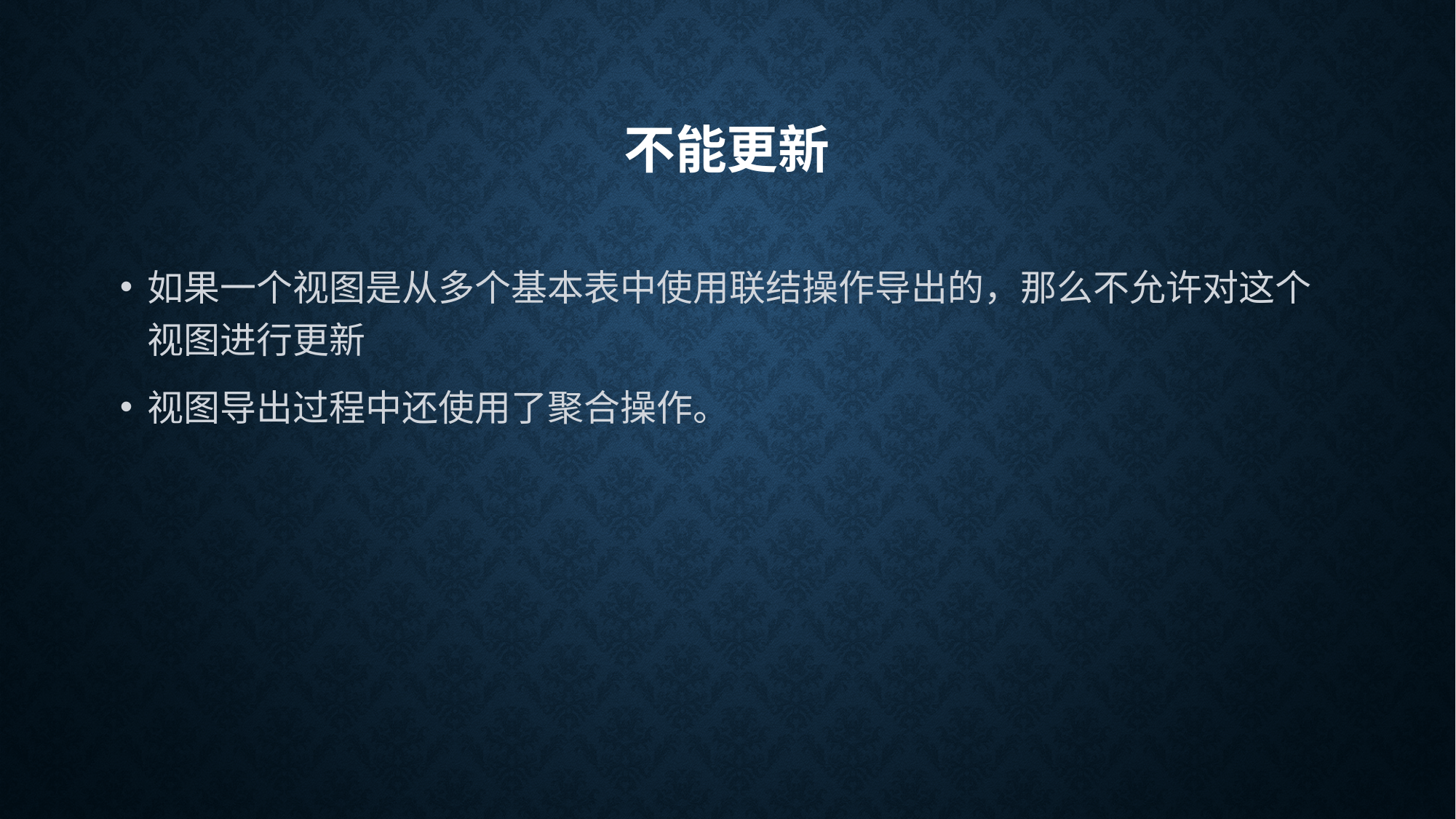

# 不能更新
如果一个视图是从多个基本表中使用联结操作导出的，那么不允许对这个视图进行更新
视图导出过程中还使用了聚合操作。